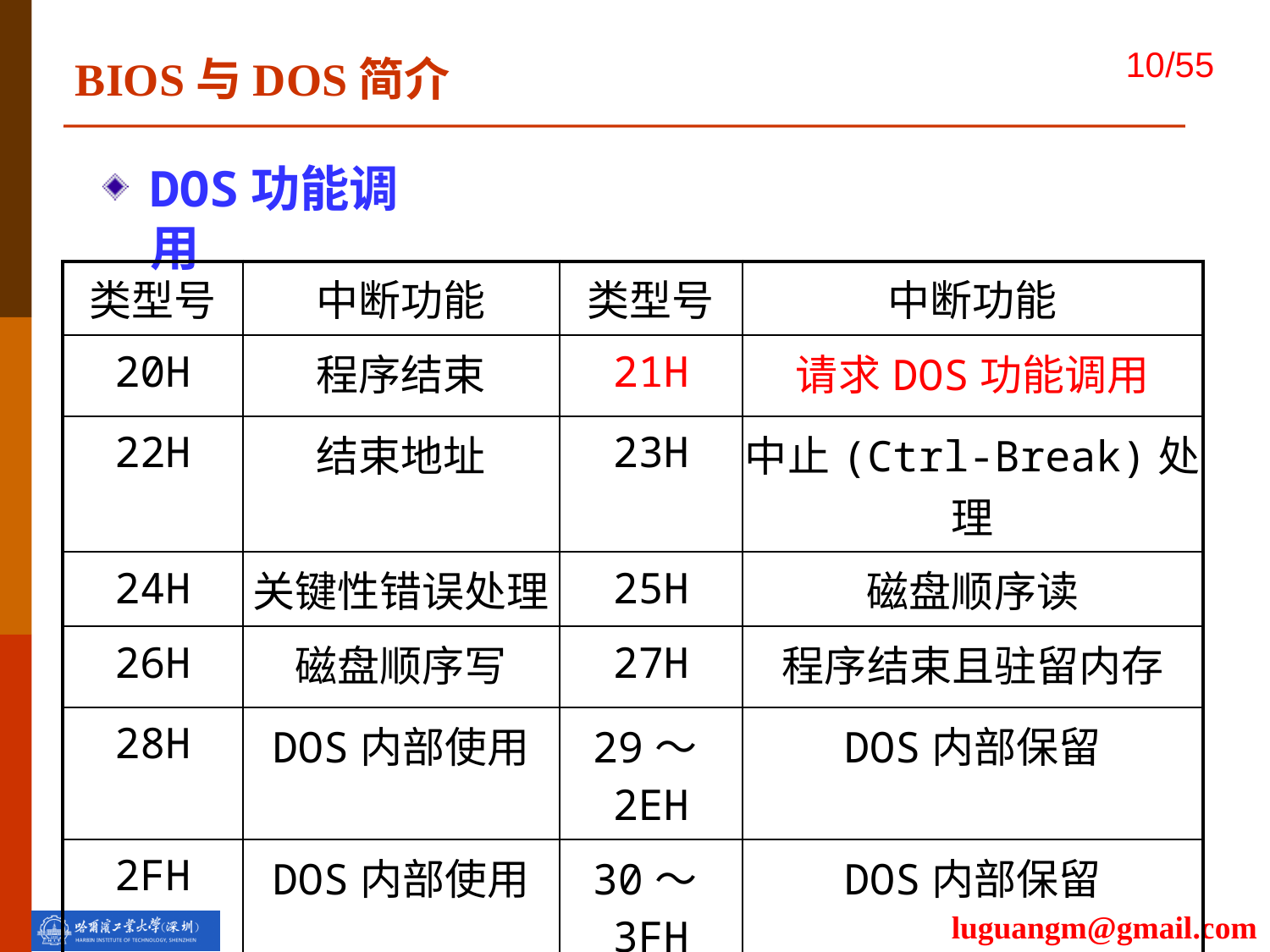

BIOS与DOS简介
DOS功能调用
| 类型号 | 中断功能 | 类型号 | 中断功能 |
| --- | --- | --- | --- |
| 20H | 程序结束 | 21H | 请求DOS功能调用 |
| 22H | 结束地址 | 23H | 中止(Ctrl-Break)处理 |
| 24H | 关键性错误处理 | 25H | 磁盘顺序读 |
| 26H | 磁盘顺序写 | 27H | 程序结束且驻留内存 |
| 28H | DOS内部使用 | 29～2EH | DOS内部保留 |
| 2FH | DOS内部使用 | 30～3FH | DOS内部保留 |